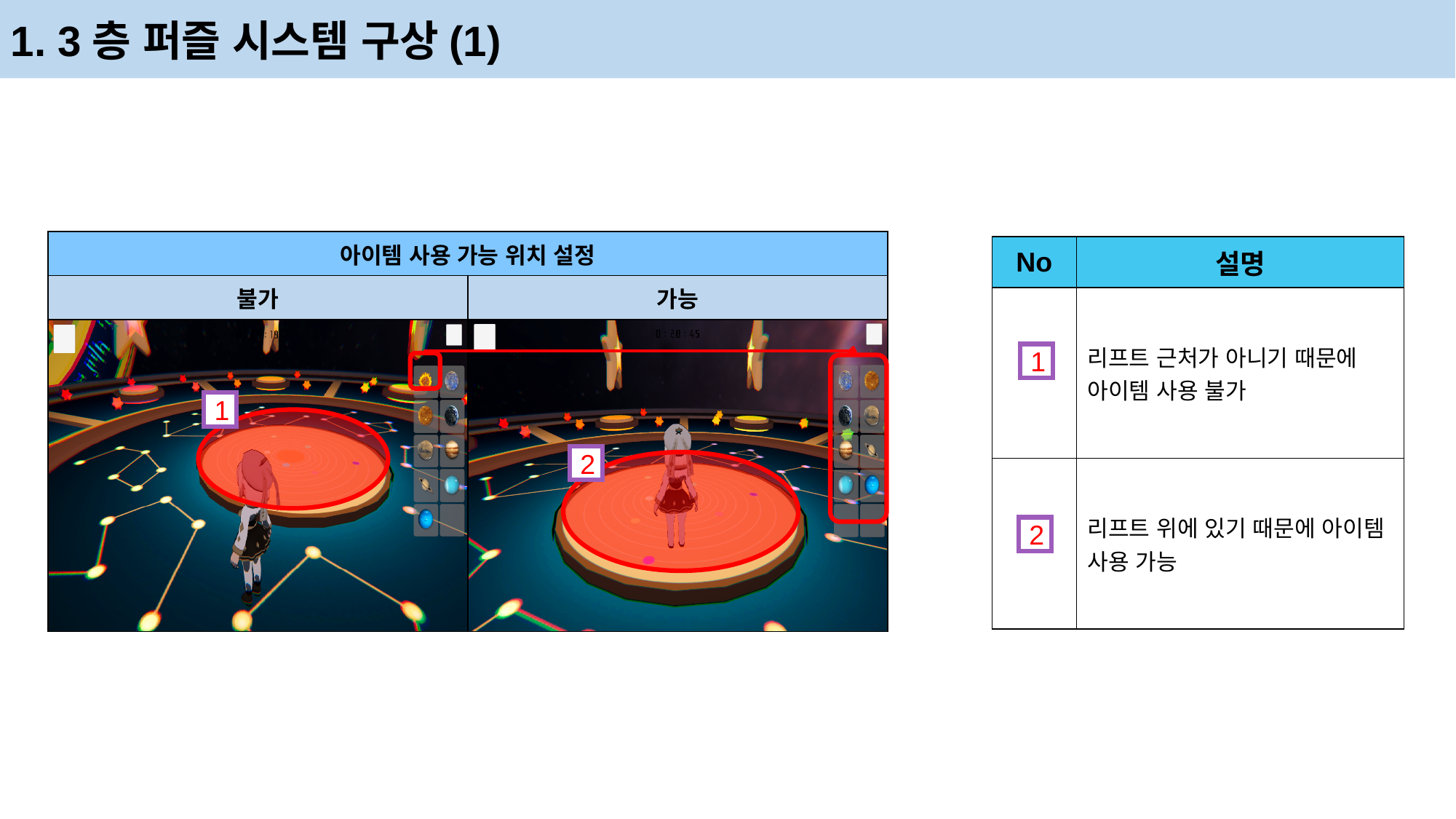

1. 3층 퍼즐 시스템 구상(1)
| 아이템 사용 가능 위치 설정 |  |
| --- | --- |
| 불가 | 가능 |
|  |  |
| No | 설명 |
| --- | --- |
|  | 리프트 근처가 아니기 때문에 아이템 사용 불가 |
|  | 리프트 위에 있기 때문에 아이템 사용 가능 |
1

1

2

2